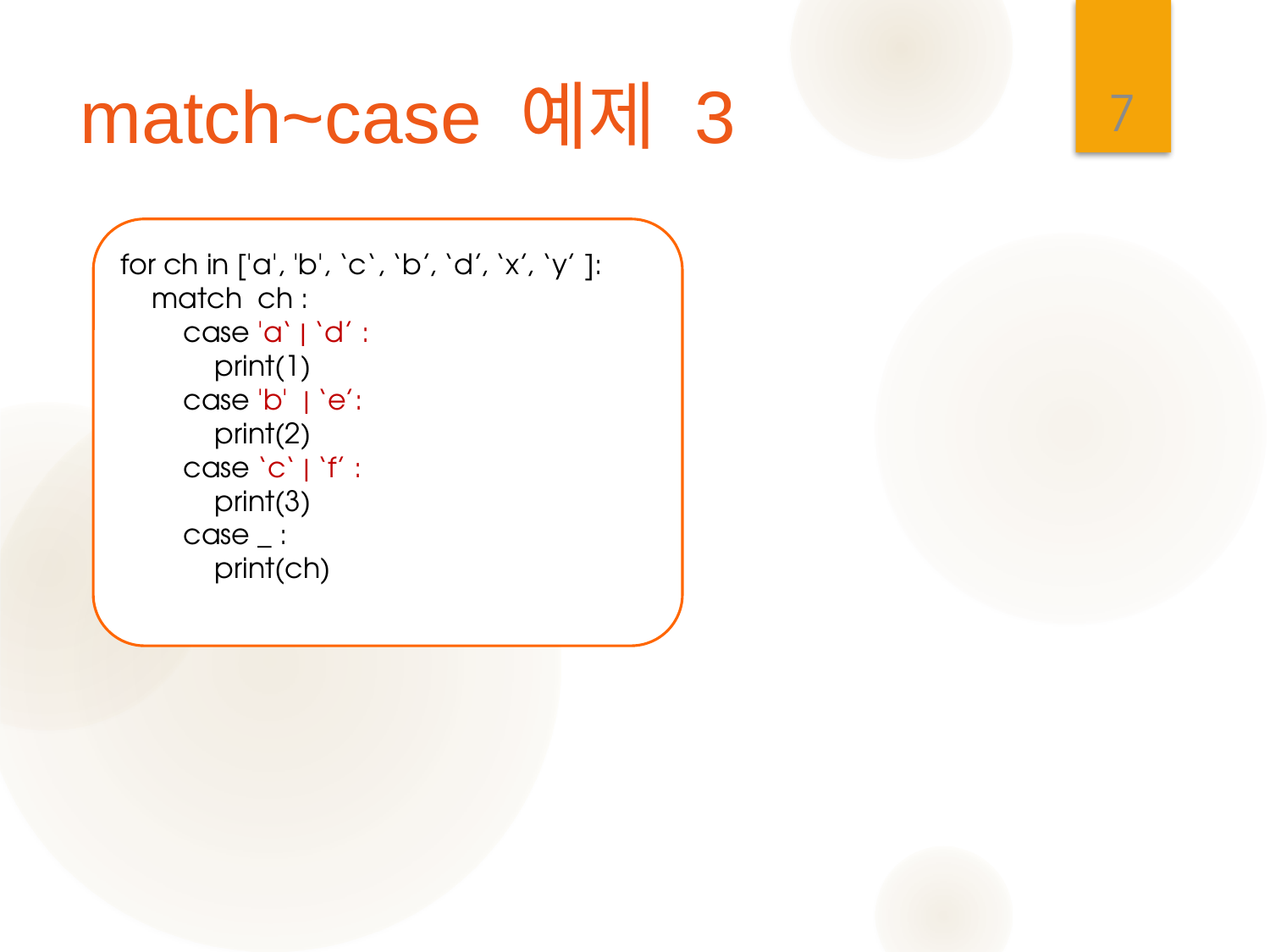

7
# match~case 예제 3

for ch in ['a', 'b', ‘c‘, ‘b’, ‘d’, ‘x’, ‘y’ ]:
    match  ch :
        case 'a‘ | ‘d’ :
            print(1)
        case 'b'  | ‘e’:
            print(2)
        case ‘c‘ | ‘f’ :
            print(3)
        case _ :
            print(ch)